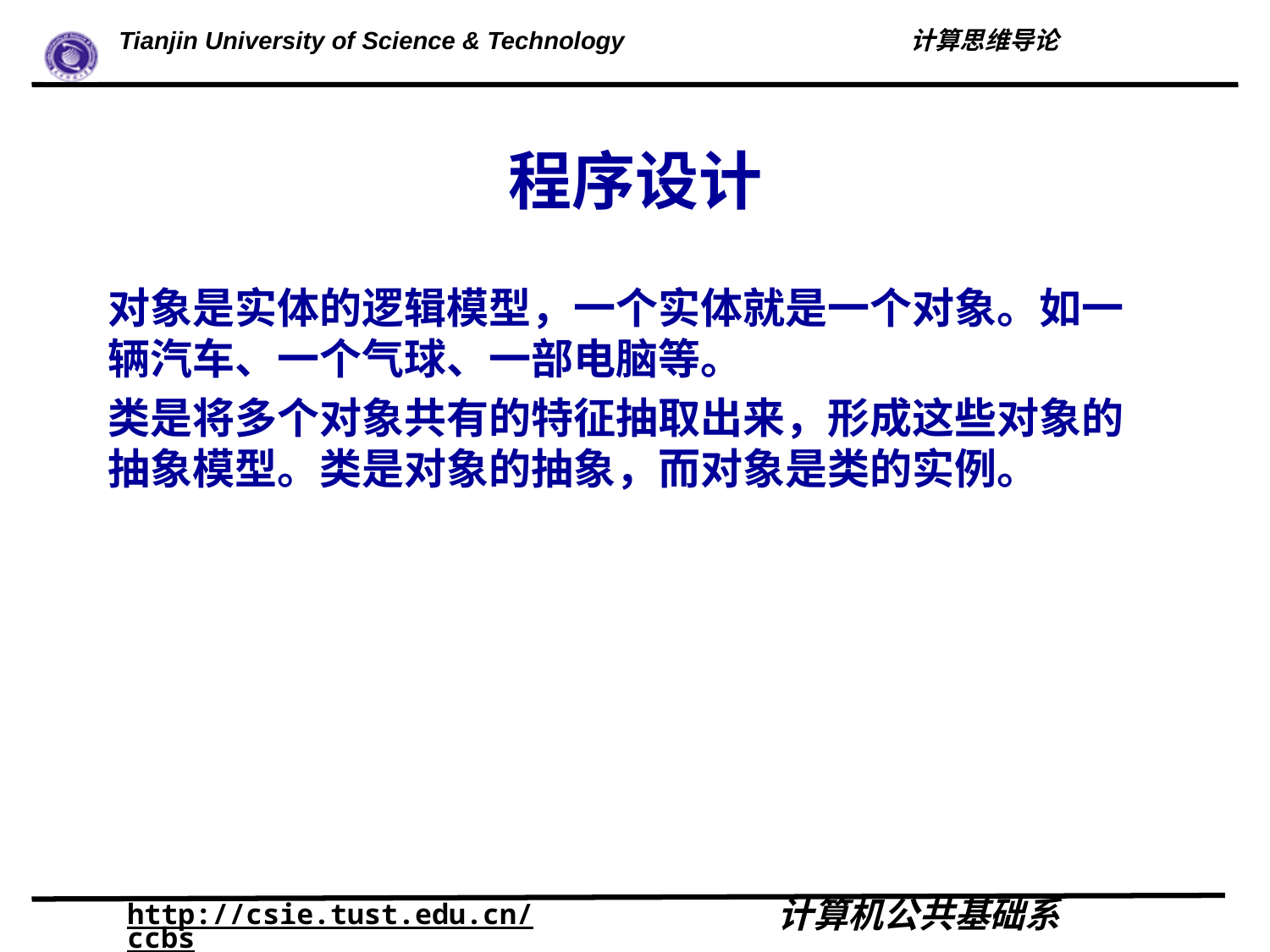

# 程序设计
对象是实体的逻辑模型，一个实体就是一个对象。如一辆汽车、一个气球、一部电脑等。
类是将多个对象共有的特征抽取出来，形成这些对象的抽象模型。类是对象的抽象，而对象是类的实例。